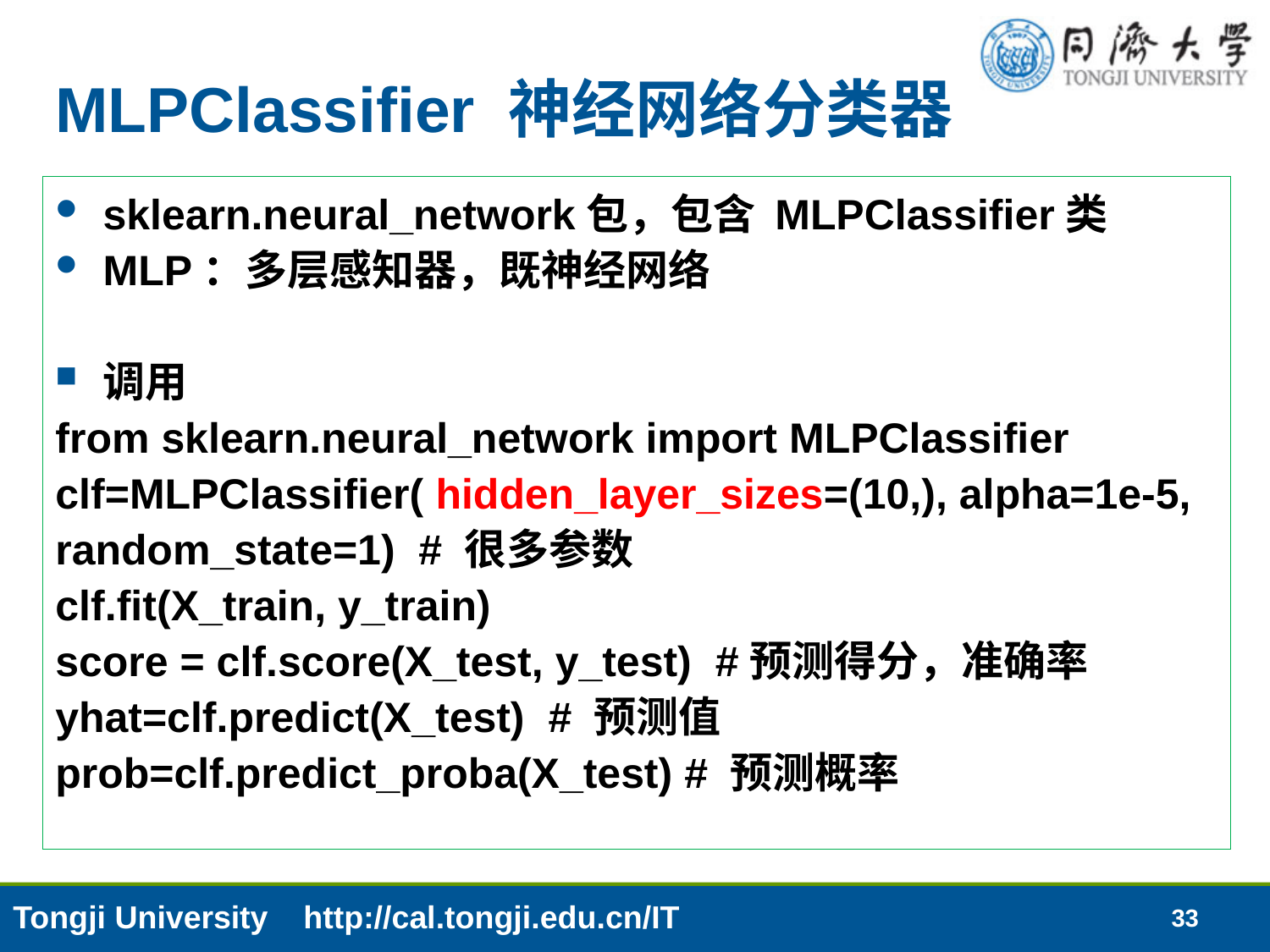

# MLPClassifier 神经网络分类器
sklearn.neural_network包，包含 MLPClassifier类
MLP：多层感知器，既神经网络

调用
from sklearn.neural_network import MLPClassifier
clf=MLPClassifier( hidden_layer_sizes=(10,), alpha=1e-5, random_state=1)  # 很多参数
clf.fit(X_train, y_train)
score = clf.score(X_test, y_test)  #预测得分，准确率
yhat=clf.predict(X_test)  # 预测值
prob=clf.predict_proba(X_test) # 预测概率